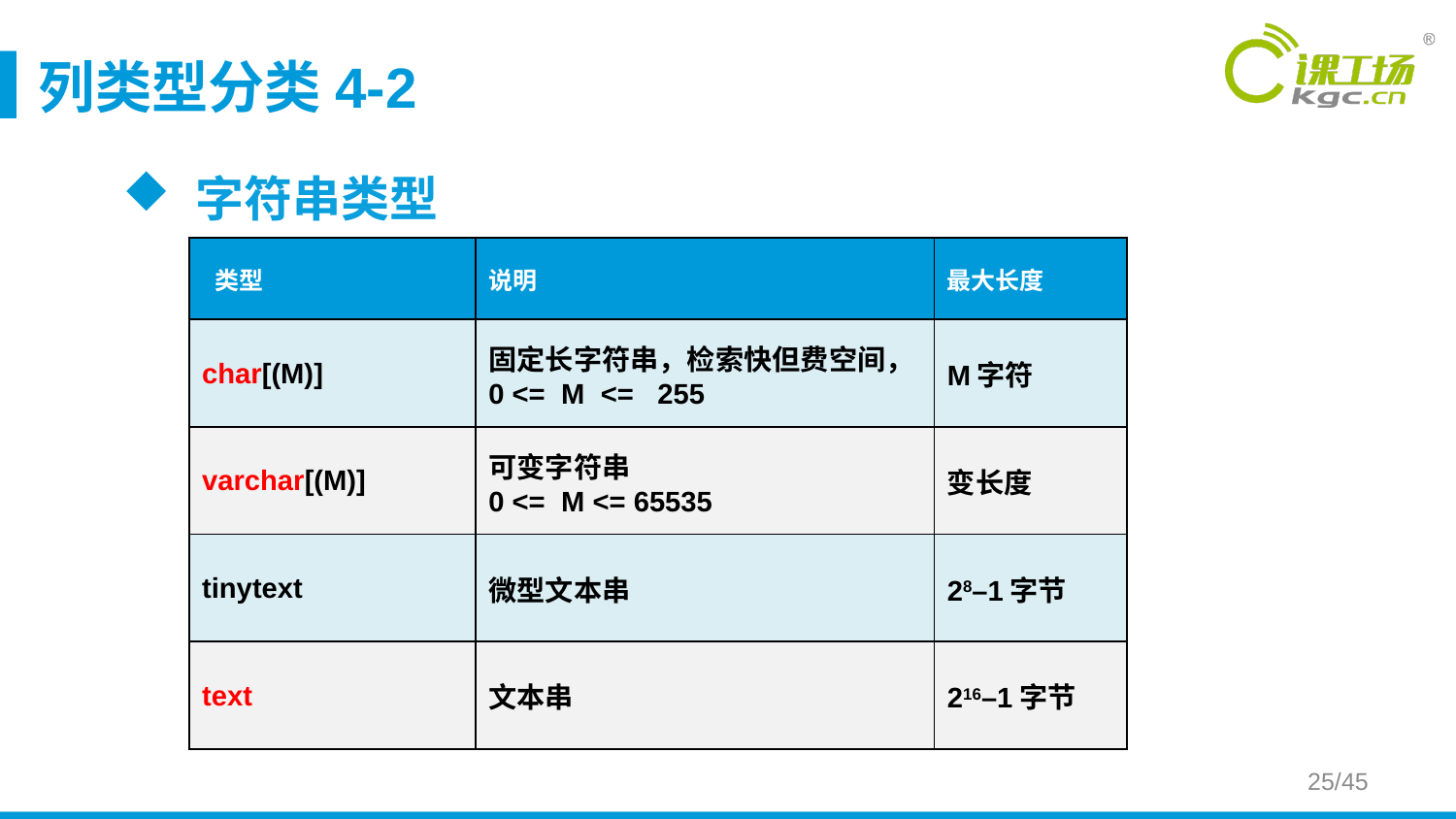

# 列类型分类4-2
字符串类型
| 类型 | 说明 | 最大长度 |
| --- | --- | --- |
| char[(M)] | 固定长字符串，检索快但费空间， 0 <= M <= 255 | M字符 |
| varchar[(M)] | 可变字符串 0 <= M <= 65535 | 变长度 |
| tinytext | 微型文本串 | 28–1字节 |
| text | 文本串 | 216–1字节 |
25/45